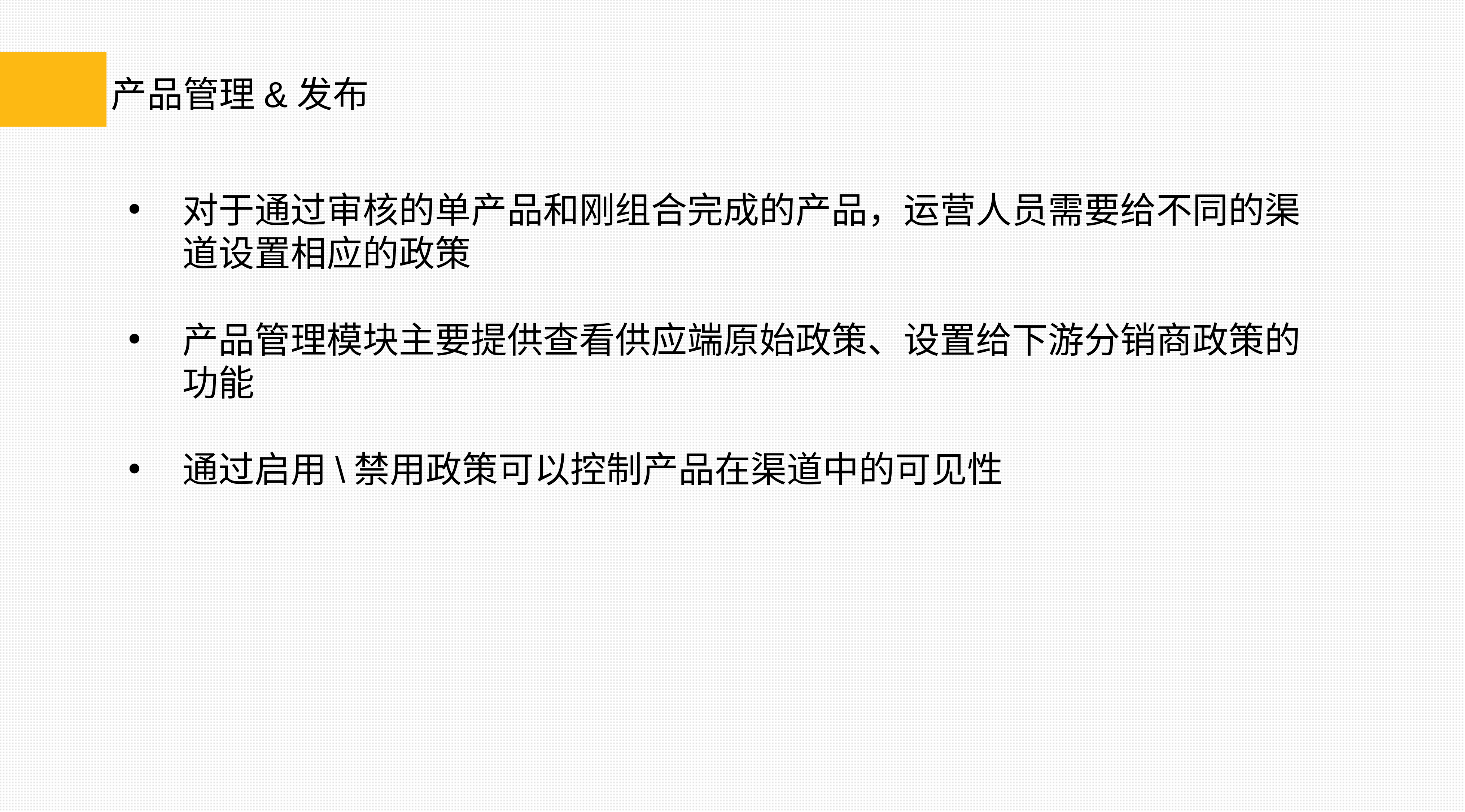

产品管理&发布
对于通过审核的单产品和刚组合完成的产品，运营人员需要给不同的渠道设置相应的政策

产品管理模块主要提供查看供应端原始政策、设置给下游分销商政策的功能

通过启用\禁用政策可以控制产品在渠道中的可见性